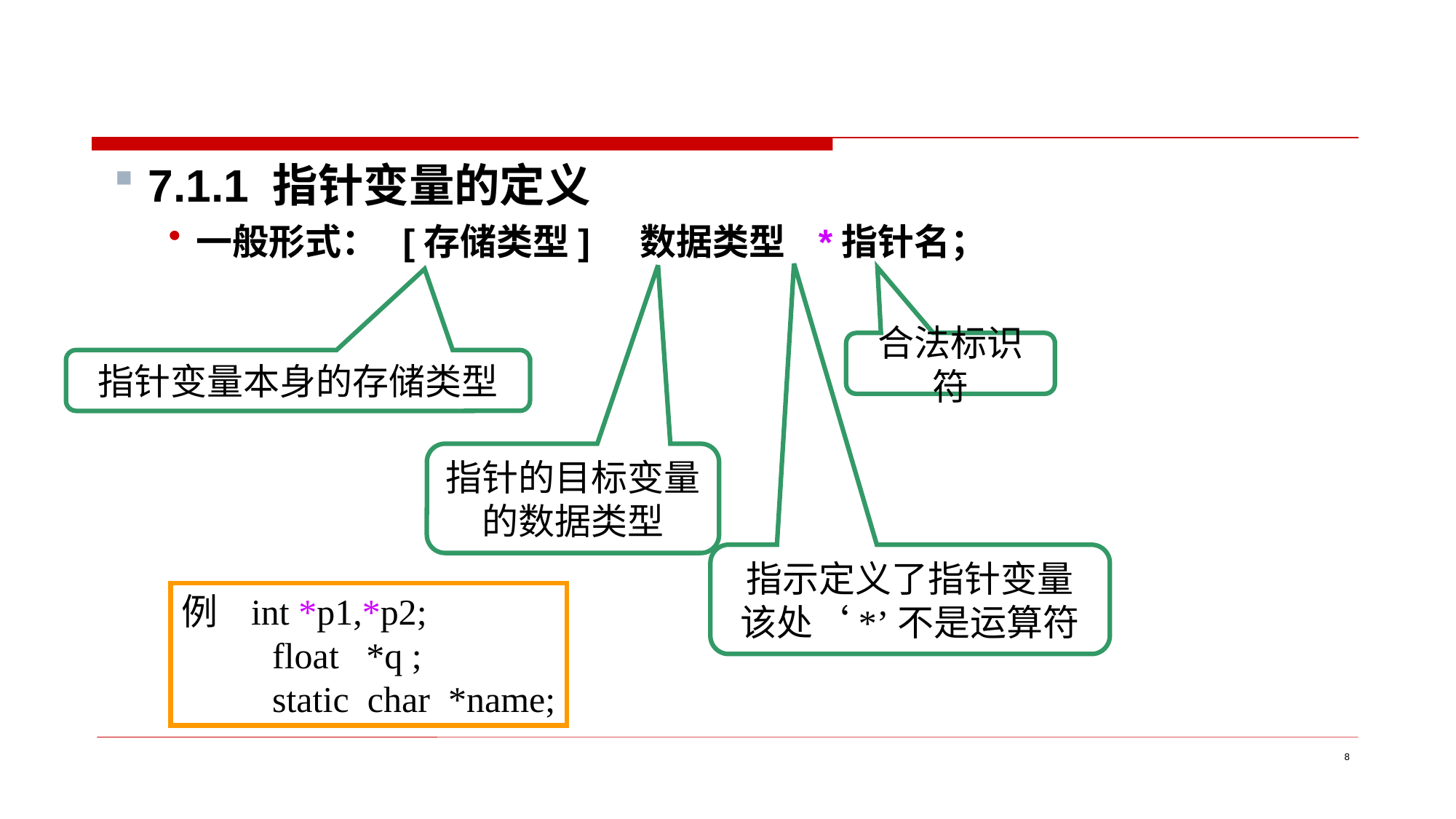

7.1.1 指针变量的定义
一般形式：  [存储类型]    数据类型   *指针名；
合法标识符
指针变量本身的存储类型
指针的目标变量的数据类型
指示定义了指针变量
该处‘*’不是运算符
例   int *p1,*p2;
          float   *q ;
          static  char  *name;
8